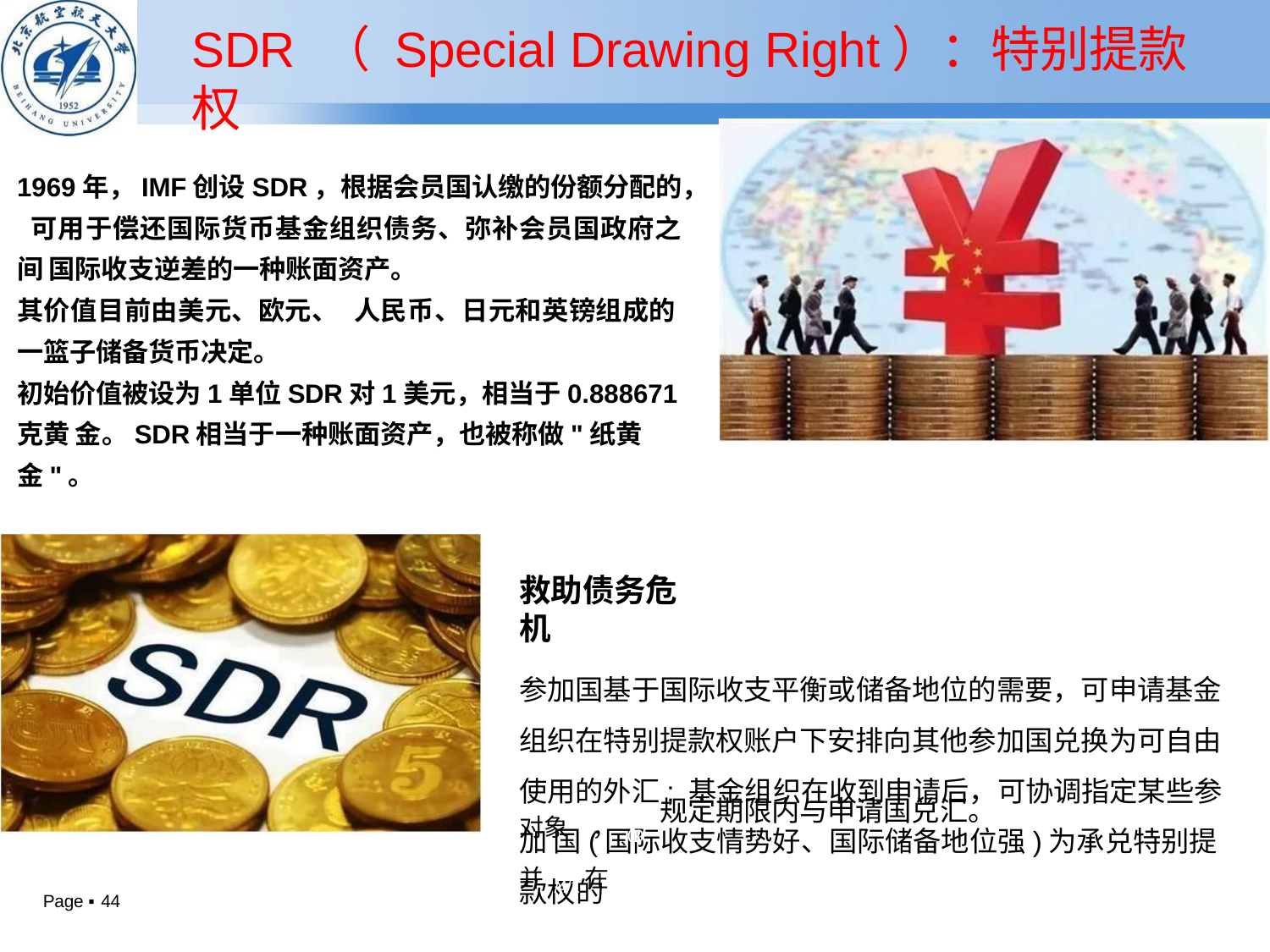

# SDR （ Special Drawing Right）：特别提款权

1969年，IMF创设SDR，根据会员国认缴的份额分配的，  可用于偿还国际货币基金组织债务、弥补会员国政府之间 国际收支逆差的一种账面资产。
其价值目前由美元、欧元、 人民币、日元和英镑组成的 一篮子储备货币决定。
初始价值被设为1单位SDR对1美元，相当于0.888671 克黄 金。SDR相当于一种账面资产，也被称做"纸黄金"。

救助债务危机
参加国基于国际收支平衡或储备地位的需要，可申请基金 组织在特别提款权账户下安排向其他参加国兑换为可自由 使用的外汇; 基金组织在收到申请后，可协调指定某些参加 国(国际收支情势好、国际储备地位强)为承兑特别提款权的

规定期限内与申请国兑汇。
对象2，019并/4/1在5
Page ▪ 44